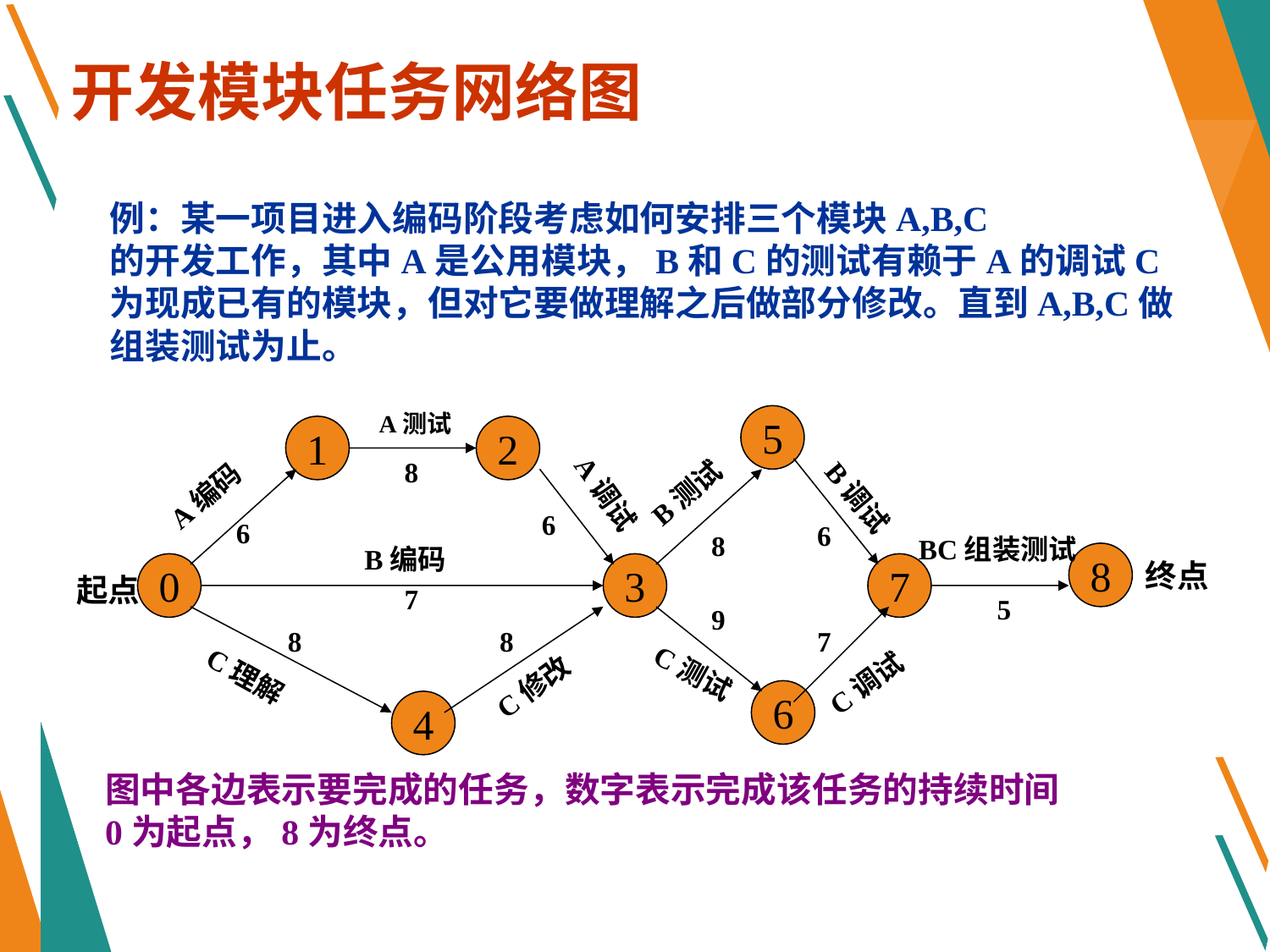

开发模块任务网络图
例：某一项目进入编码阶段考虑如何安排三个模块A,B,C
的开发工作，其中A是公用模块，B和C的测试有赖于A的调试C为现成已有的模块，但对它要做理解之后做部分修改。直到A,B,C做组装测试为止。
A测试
5
1
2

8

B测试

A调试
A编码
B调试
6
6
6
8
BC组装测试
B编码
8
0
3
7
起点
7

5
9

8
8
7
C测试
C理解
C调试
C修改
6
4
终点
图中各边表示要完成的任务，数字表示完成该任务的持续时间
0为起点，8为终点。